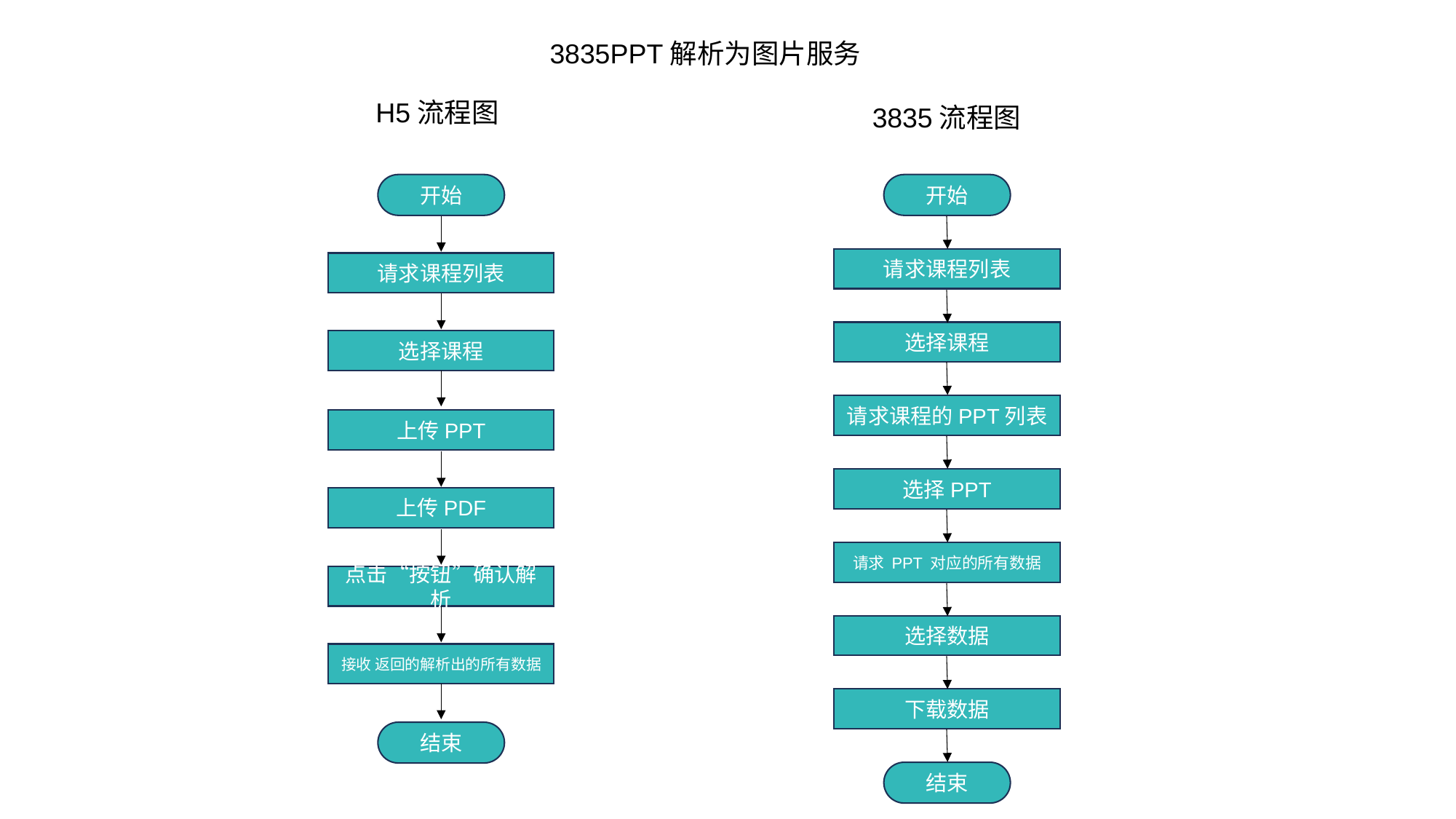

3835PPT解析为图片服务
H5流程图
3835流程图
开始
请求课程列表
选择课程
上传PPT
上传PDF
点击“按钮”确认解析
接收 返回的解析出的所有数据
结束
开始
请求课程列表
选择课程
请求课程的PPT列表
选择PPT
请求 PPT 对应的所有数据
选择数据
下载数据
结束